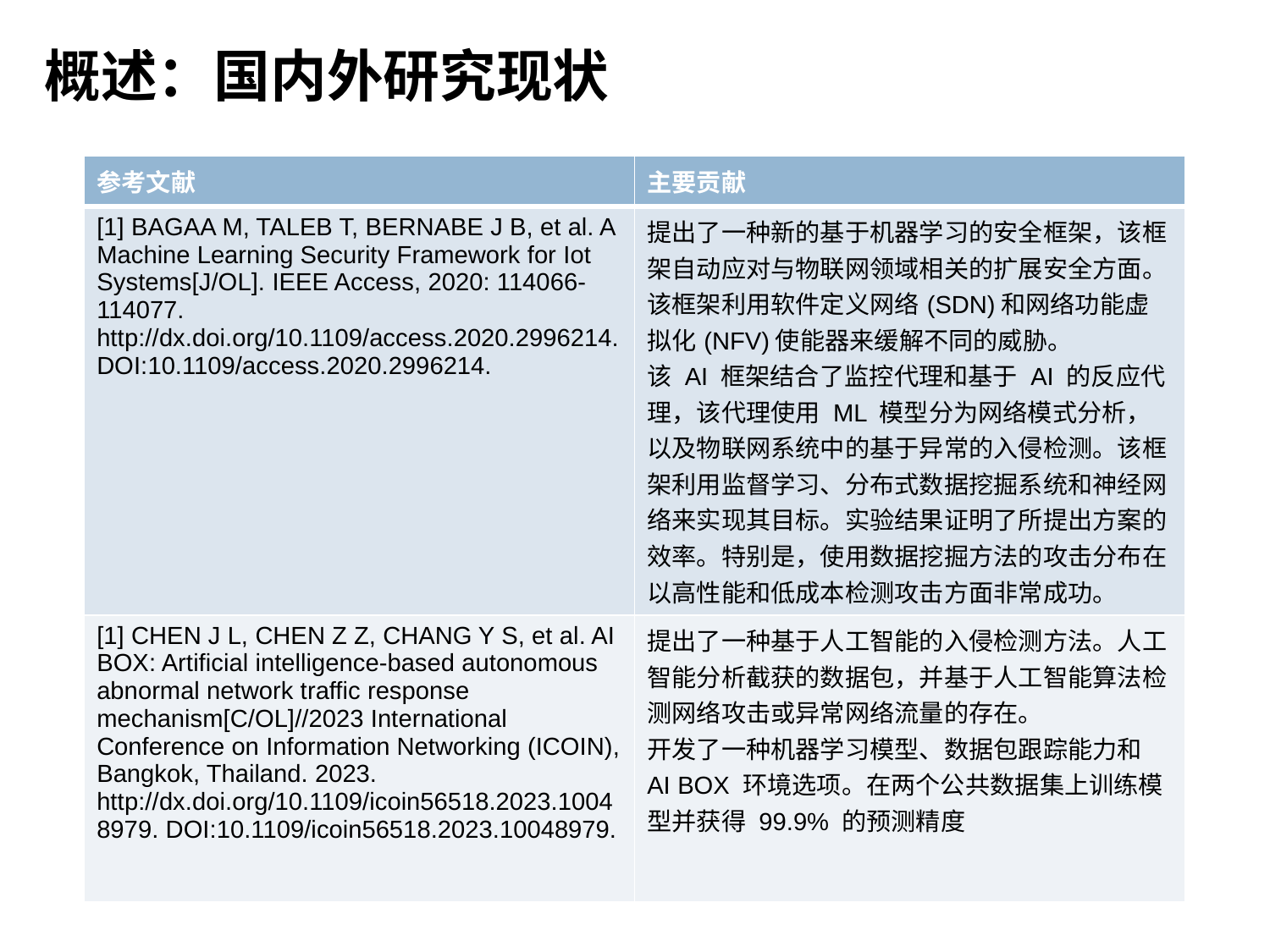

# 概述：国内外研究现状
4
| 参考文献 | 主要贡献 |
| --- | --- |
| [1] BAGAA M, TALEB T, BERNABE J B, et al. A Machine Learning Security Framework for Iot Systems[J/OL]. IEEE Access, 2020: 114066-114077. http://dx.doi.org/10.1109/access.2020.2996214. DOI:10.1109/access.2020.2996214. | 提出了一种新的基于机器学习的安全框架，该框架自动应对与物联网领域相关的扩展安全方面。该框架利用软件定义网络(SDN)和网络功能虚拟化(NFV)使能器来缓解不同的威胁。 该 AI 框架结合了监控代理和基于 AI 的反应代理，该代理使用 ML 模型分为网络模式分析，以及物联网系统中的基于异常的入侵检测。该框架利用监督学习、分布式数据挖掘系统和神经网络来实现其目标。实验结果证明了所提出方案的效率。特别是，使用数据挖掘方法的攻击分布在以高性能和低成本检测攻击方面非常成功。 |
| [1] CHEN J L, CHEN Z Z, CHANG Y S, et al. AI BOX: Artificial intelligence-based autonomous abnormal network traffic response mechanism[C/OL]//2023 International Conference on Information Networking (ICOIN), Bangkok, Thailand. 2023. http://dx.doi.org/10.1109/icoin56518.2023.10048979. DOI:10.1109/icoin56518.2023.10048979. | 提出了一种基于人工智能的入侵检测方法。人工智能分析截获的数据包，并基于人工智能算法检测网络攻击或异常网络流量的存在。 开发了一种机器学习模型、数据包跟踪能力和 AI BOX 环境选项。在两个公共数据集上训练模型并获得 99.9% 的预测精度 |